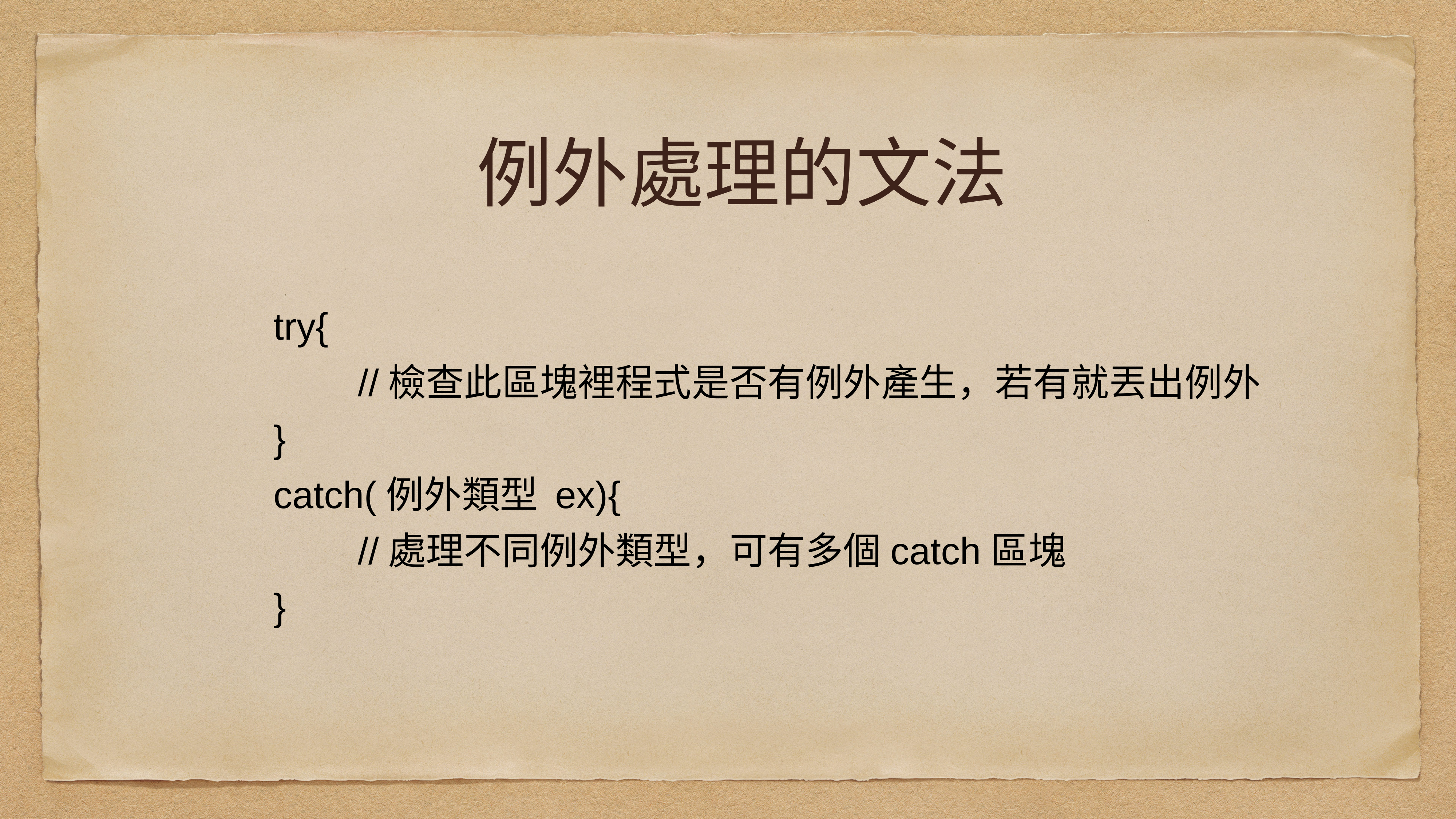

例外處理的文法
try{
        //檢查此區塊裡程式是否有例外產生，若有就丟出例外
}
catch(例外類型 ex){
        //處理不同例外類型，可有多個catch區塊
}